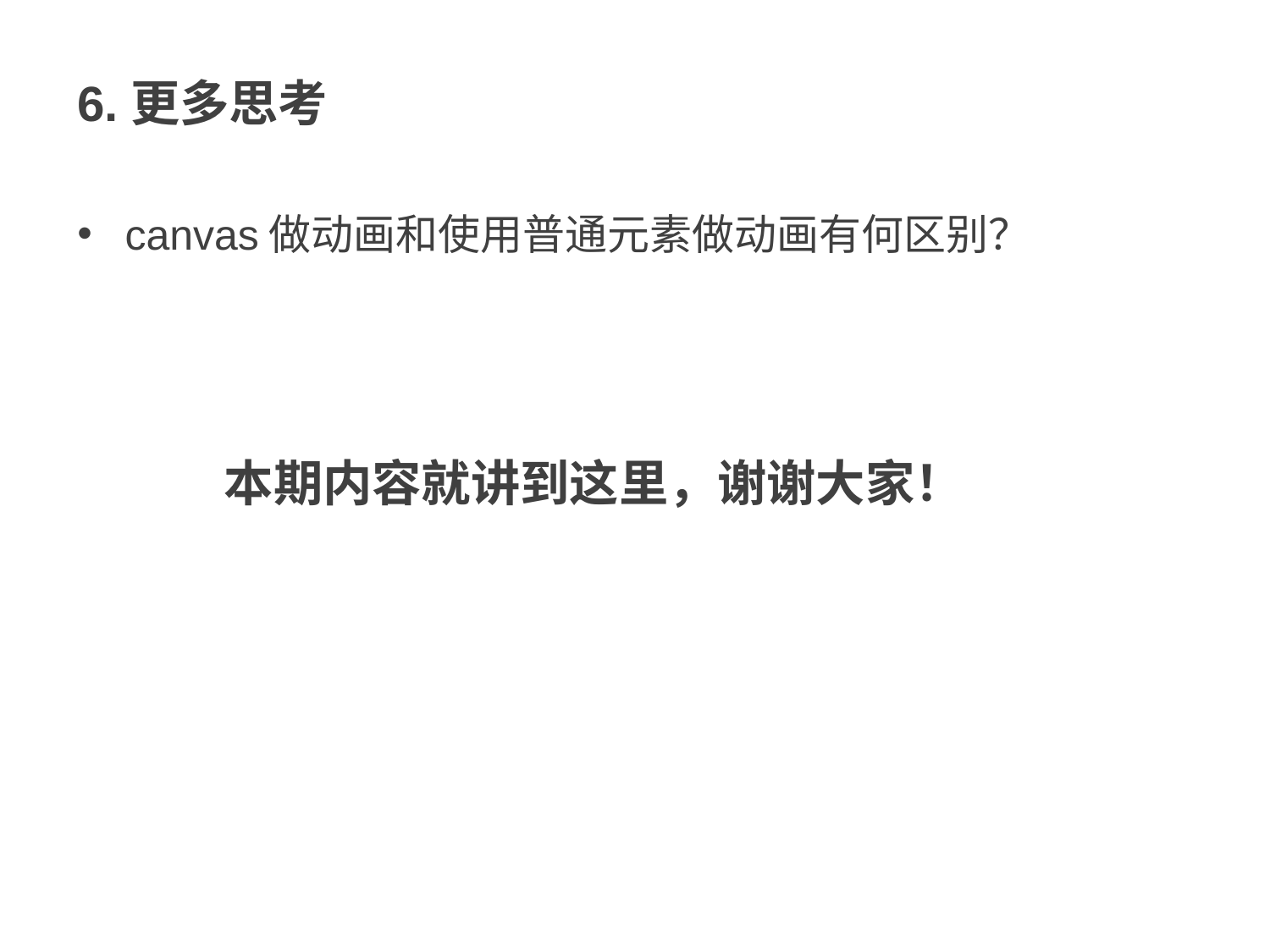

6.更多思考
canvas做动画和使用普通元素做动画有何区别？
	本期内容就讲到这里，谢谢大家！